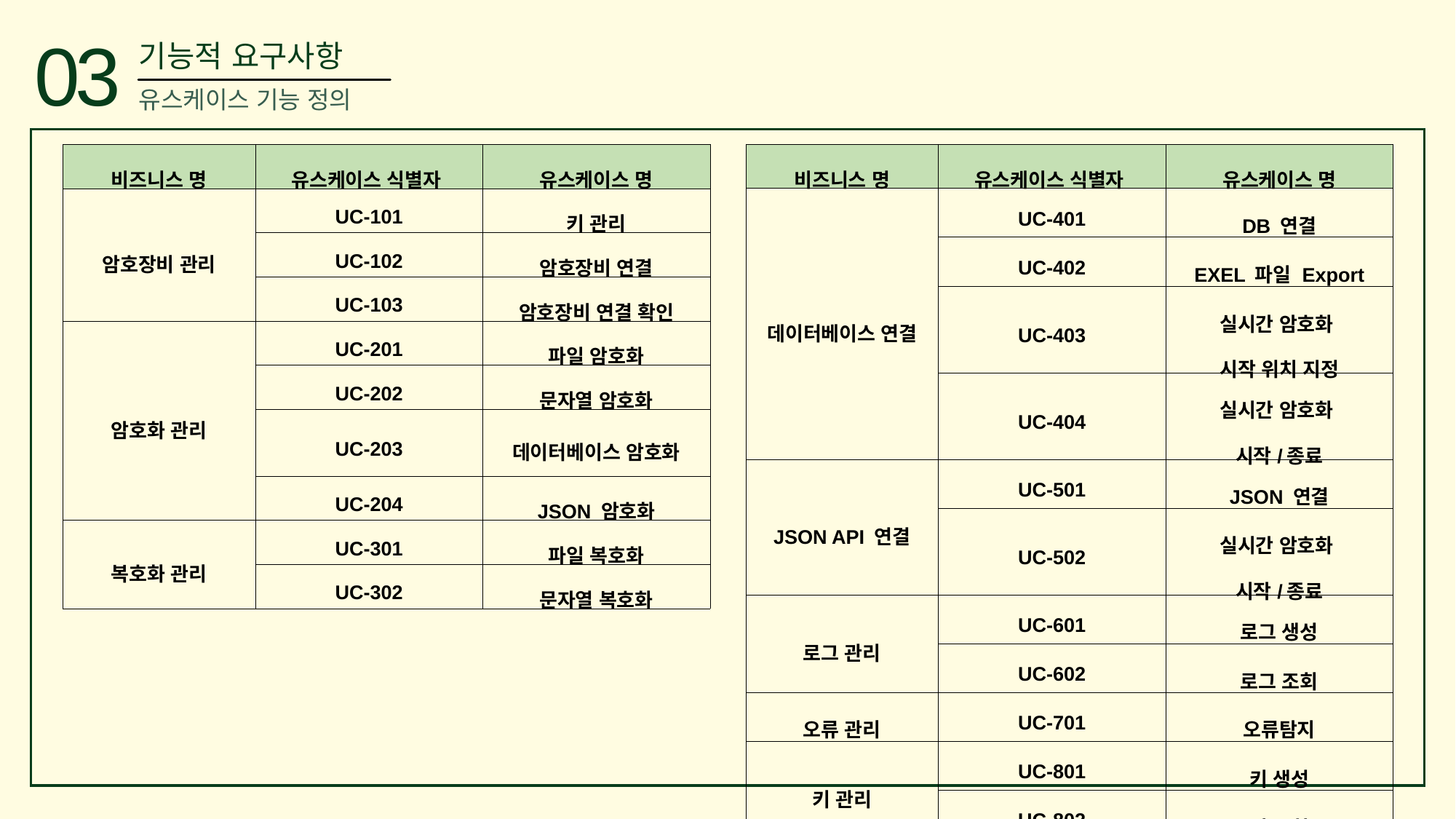

03
기능적 요구사항
유스케이스 기능 정의
| 비즈니스 명 | 유스케이스 식별자 | 유스케이스 명 |
| --- | --- | --- |
| 데이터베이스 연결 | UC-401 | DB 연결 |
|  | UC-402 | EXEL 파일 Export |
|  | UC-403 | 실시간 암호화 시작 위치 지정 |
|  | UC-404 | 실시간 암호화 시작/종료 |
| JSON API 연결 | UC-501 | JSON 연결 |
|  | UC-502 | 실시간 암호화 시작/종료 |
| 로그 관리 | UC-601 | 로그 생성 |
|  | UC-602 | 로그 조회 |
| 오류 관리 | UC-701 | 오류탐지 |
| 키 관리 | UC-801 | 키 생성 |
|  | UC-802 | 키 조회 |
| 비즈니스 명 | 유스케이스 식별자 | 유스케이스 명 |
| --- | --- | --- |
| 암호장비 관리 | UC-101 | 키 관리 |
|  | UC-102 | 암호장비 연결 |
|  | UC-103 | 암호장비 연결 확인 |
| 암호화 관리 | UC-201 | 파일 암호화 |
|  | UC-202 | 문자열 암호화 |
|  | UC-203 | 데이터베이스 암호화 |
|  | UC-204 | JSON 암호화 |
| 복호화 관리 | UC-301 | 파일 복호화 |
|  | UC-302 | 문자열 복호화 |